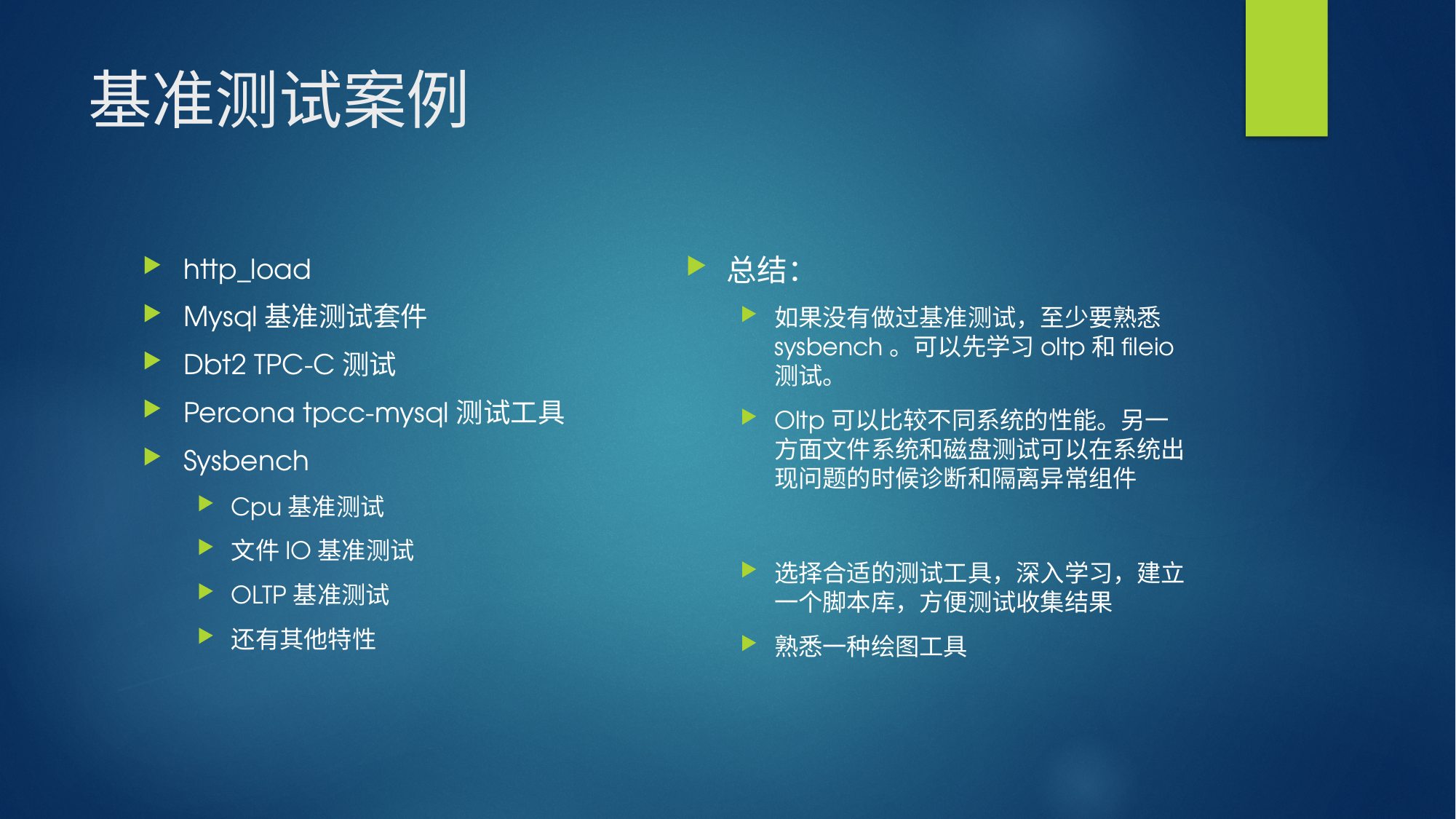

# 基准测试案例
总结：
如果没有做过基准测试，至少要熟悉sysbench。可以先学习oltp和fileio测试。
Oltp可以比较不同系统的性能。另一方面文件系统和磁盘测试可以在系统出现问题的时候诊断和隔离异常组件

选择合适的测试工具，深入学习，建立一个脚本库，方便测试收集结果
熟悉一种绘图工具
http_load
Mysql基准测试套件
Dbt2 TPC-C测试
Percona tpcc-mysql测试工具
Sysbench
Cpu基准测试
文件IO基准测试
OLTP基准测试
还有其他特性